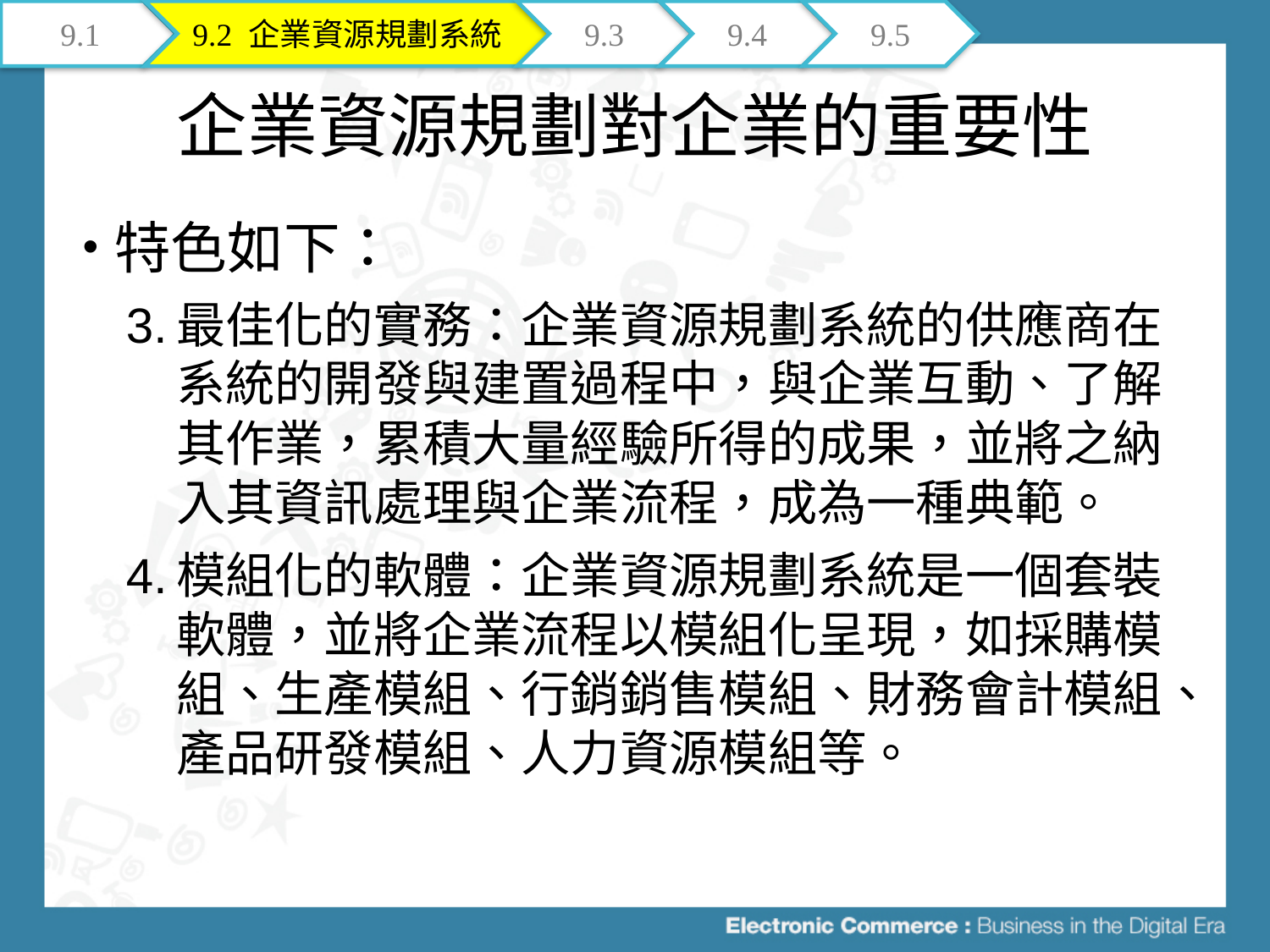

9.1
9.2 企業資源規劃系統
9.3
9.4
9.5
# 企業資源規劃對企業的重要性
特色如下：
最佳化的實務：企業資源規劃系統的供應商在系統的開發與建置過程中，與企業互動、了解其作業，累積大量經驗所得的成果，並將之納入其資訊處理與企業流程，成為一種典範。
模組化的軟體：企業資源規劃系統是一個套裝軟體，並將企業流程以模組化呈現，如採購模組、生產模組、行銷銷售模組、財務會計模組、產品研發模組、人力資源模組等。